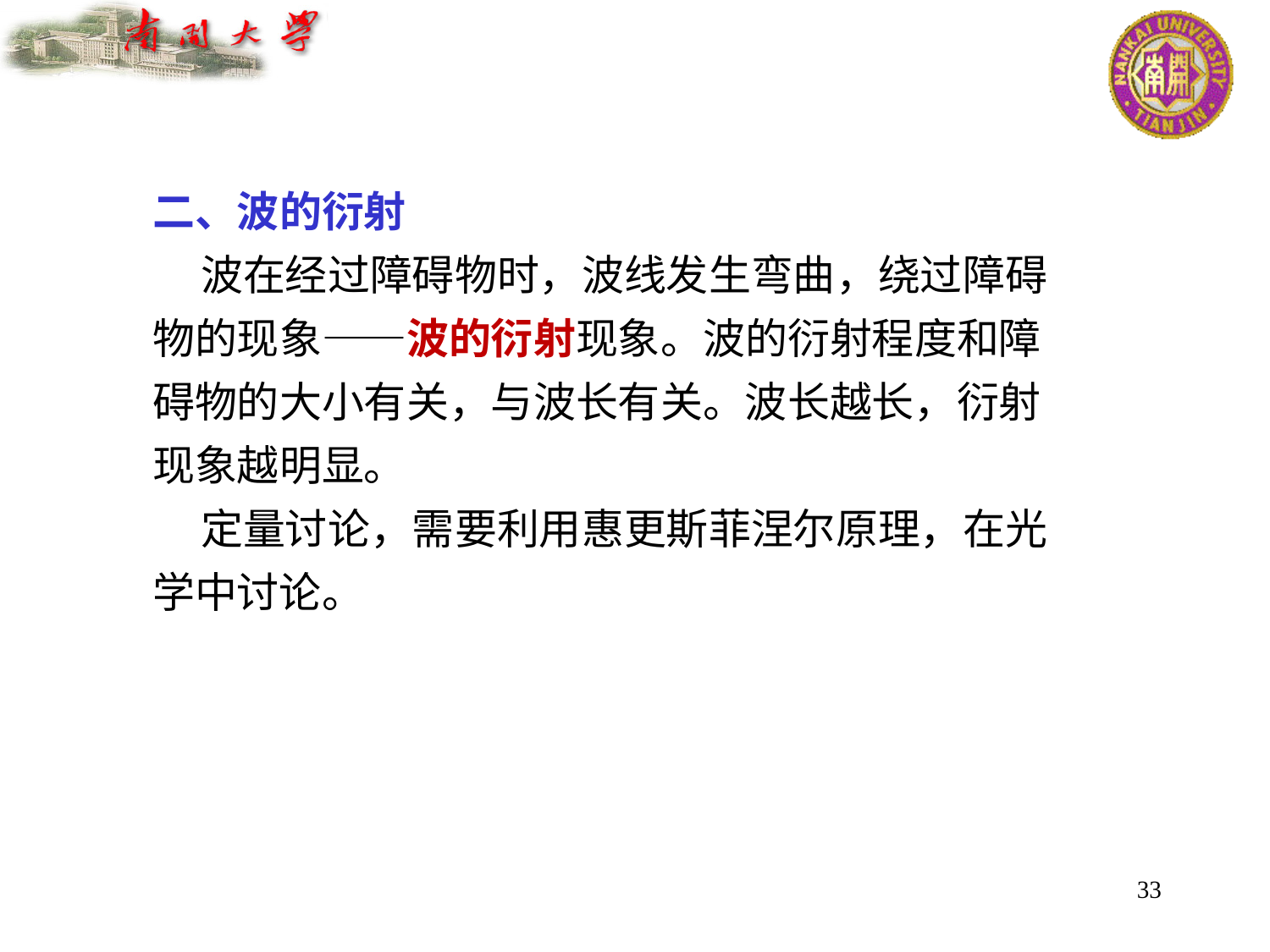

二、波的衍射
    波在经过障碍物时，波线发生弯曲，绕过障碍物的现象——波的衍射现象。波的衍射程度和障碍物的大小有关，与波长有关。波长越长，衍射现象越明显。
    定量讨论，需要利用惠更斯菲涅尔原理，在光学中讨论。
33